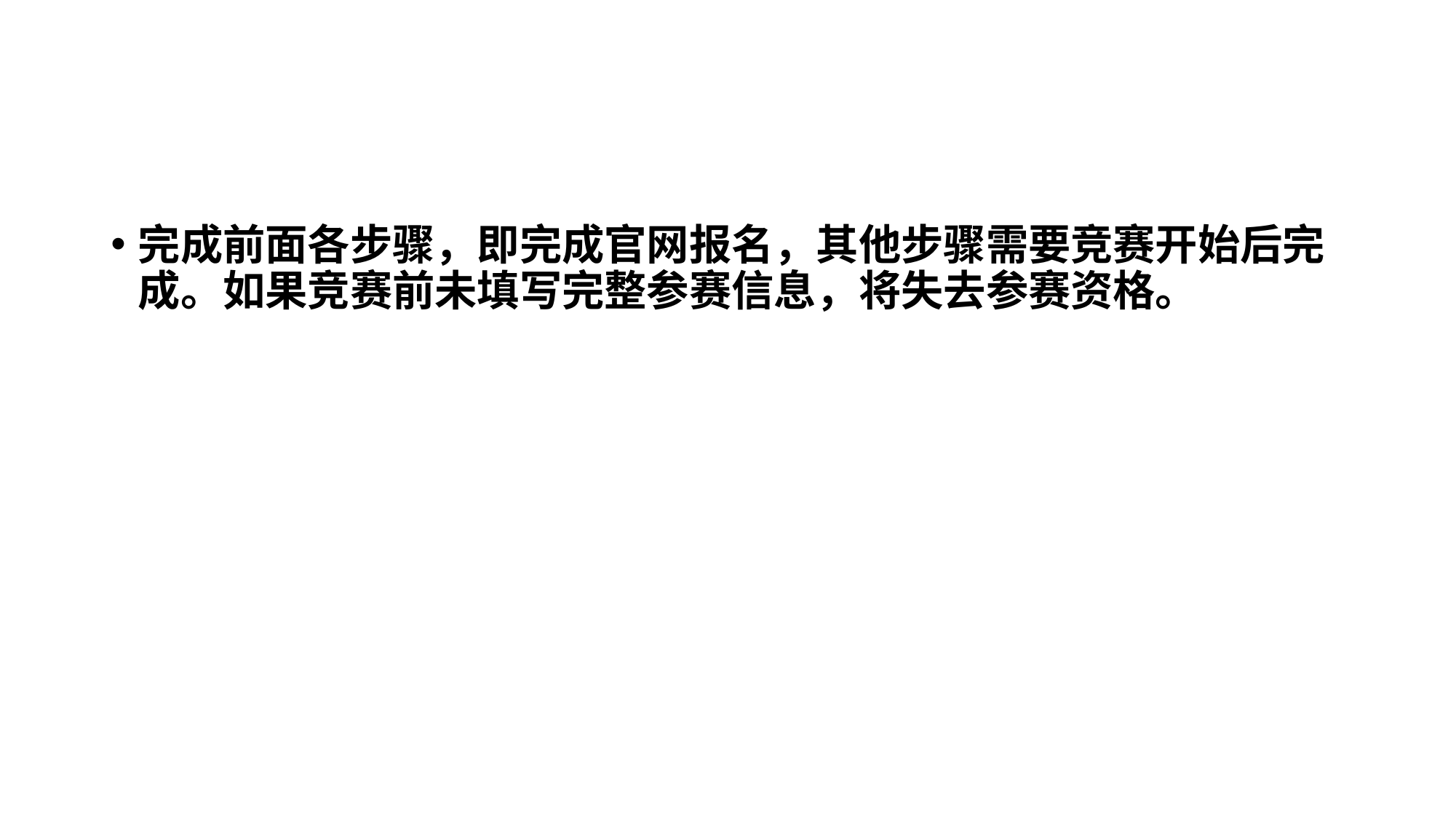

#
完成前面各步骤，即完成官网报名，其他步骤需要竞赛开始后完成。如果竞赛前未填写完整参赛信息，将失去参赛资格。